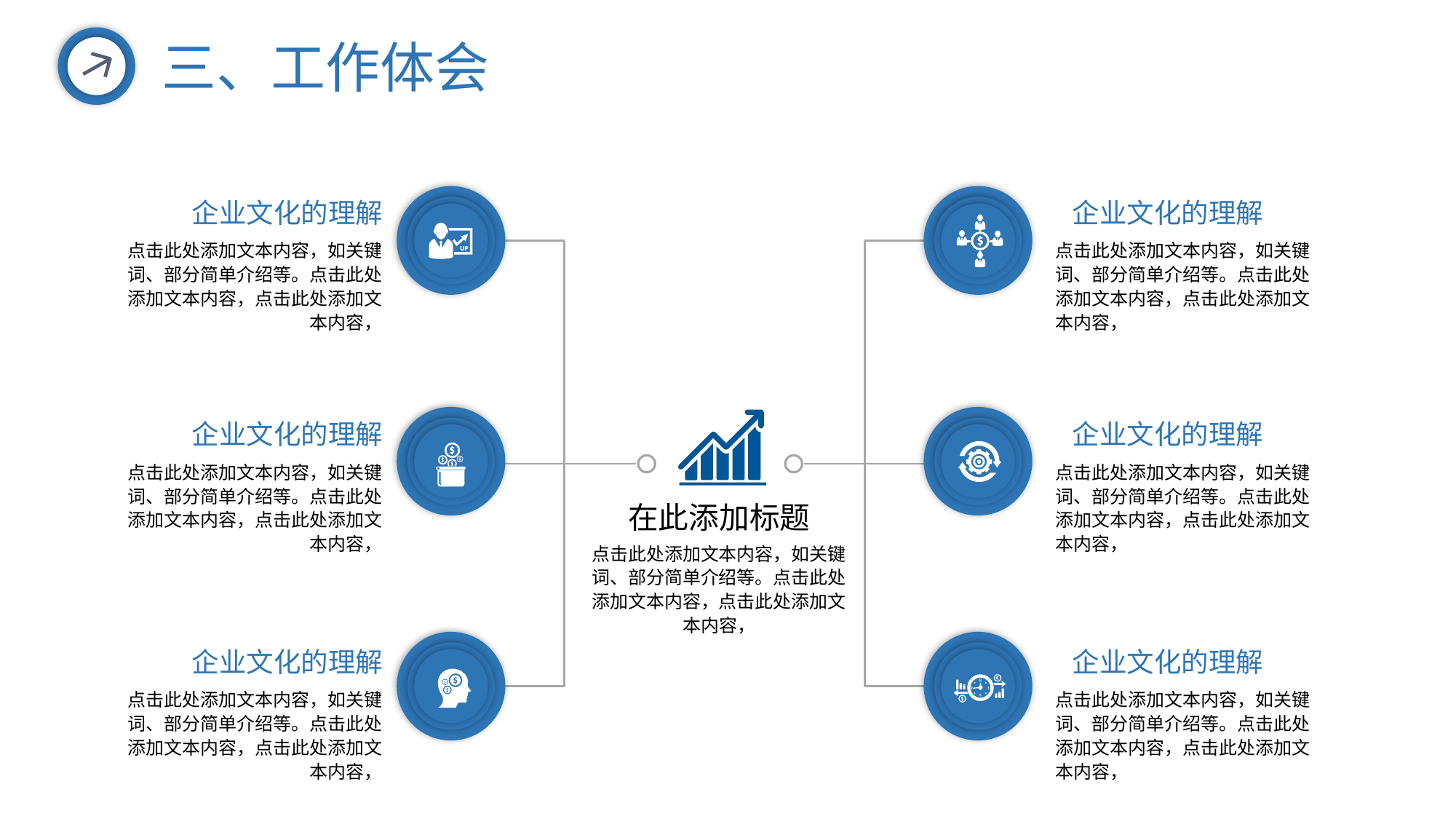

三、工作体会

企业文化的理解
点击此处添加文本内容，如关键词、部分简单介绍等。点击此处添加文本内容，点击此处添加文本内容，
企业文化的理解
点击此处添加文本内容，如关键词、部分简单介绍等。点击此处添加文本内容，点击此处添加文本内容，

企业文化的理解
点击此处添加文本内容，如关键词、部分简单介绍等。点击此处添加文本内容，点击此处添加文本内容，
企业文化的理解

点击此处添加文本内容，如关键词、部分简单介绍等。点击此处添加文本内容，点击此处添加文本内容，

在此添加标题
点击此处添加文本内容，如关键词、部分简单介绍等。点击此处添加文本内容，点击此处添加文本内容，

企业文化的理解
点击此处添加文本内容，如关键词、部分简单介绍等。点击此处添加文本内容，点击此处添加文本内容，
企业文化的理解

点击此处添加文本内容，如关键词、部分简单介绍等。点击此处添加文本内容，点击此处添加文本内容，